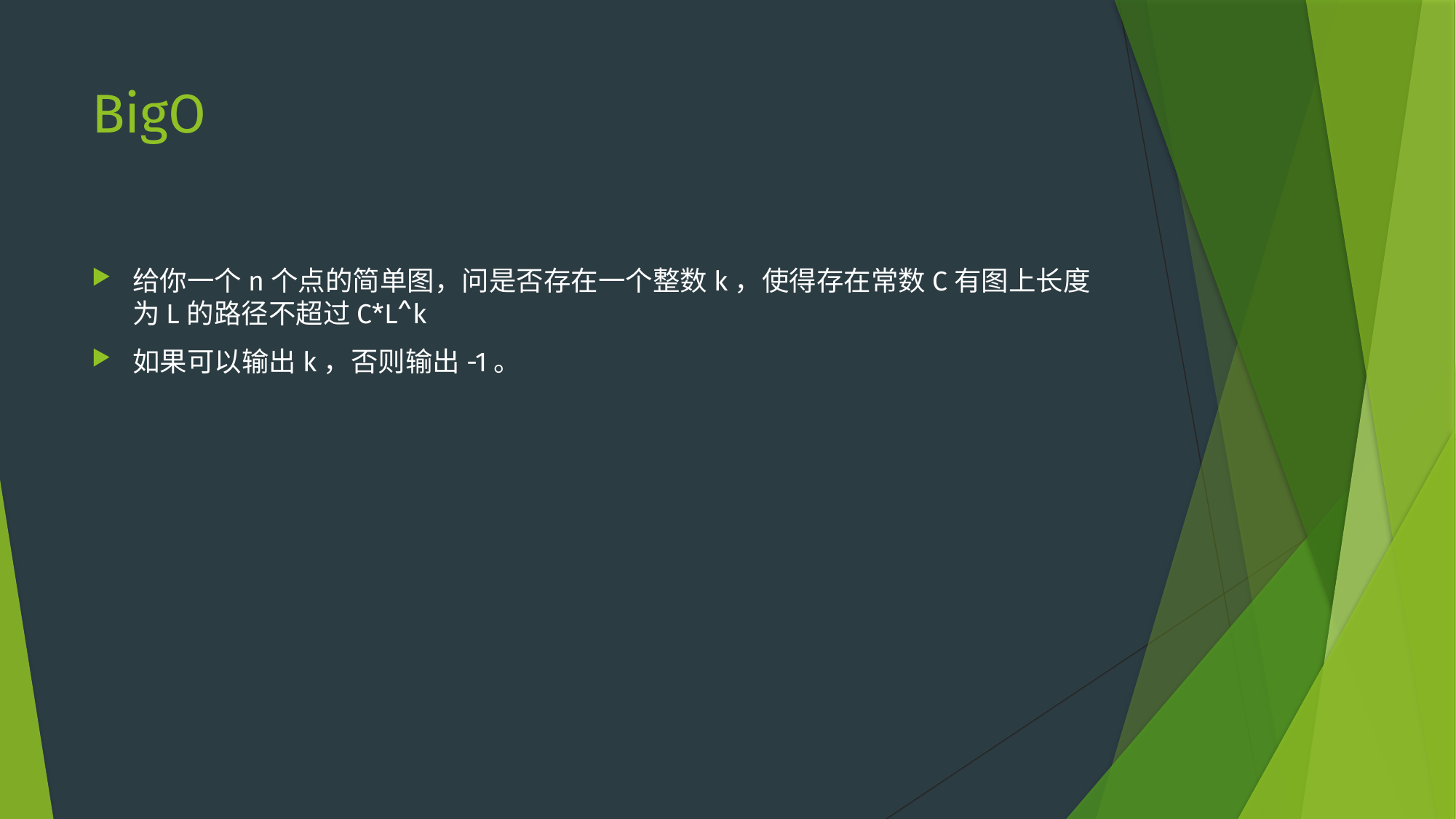

# BigO
给你一个n个点的简单图，问是否存在一个整数k，使得存在常数C有图上长度为L的路径不超过C*L^k
如果可以输出k，否则输出-1。